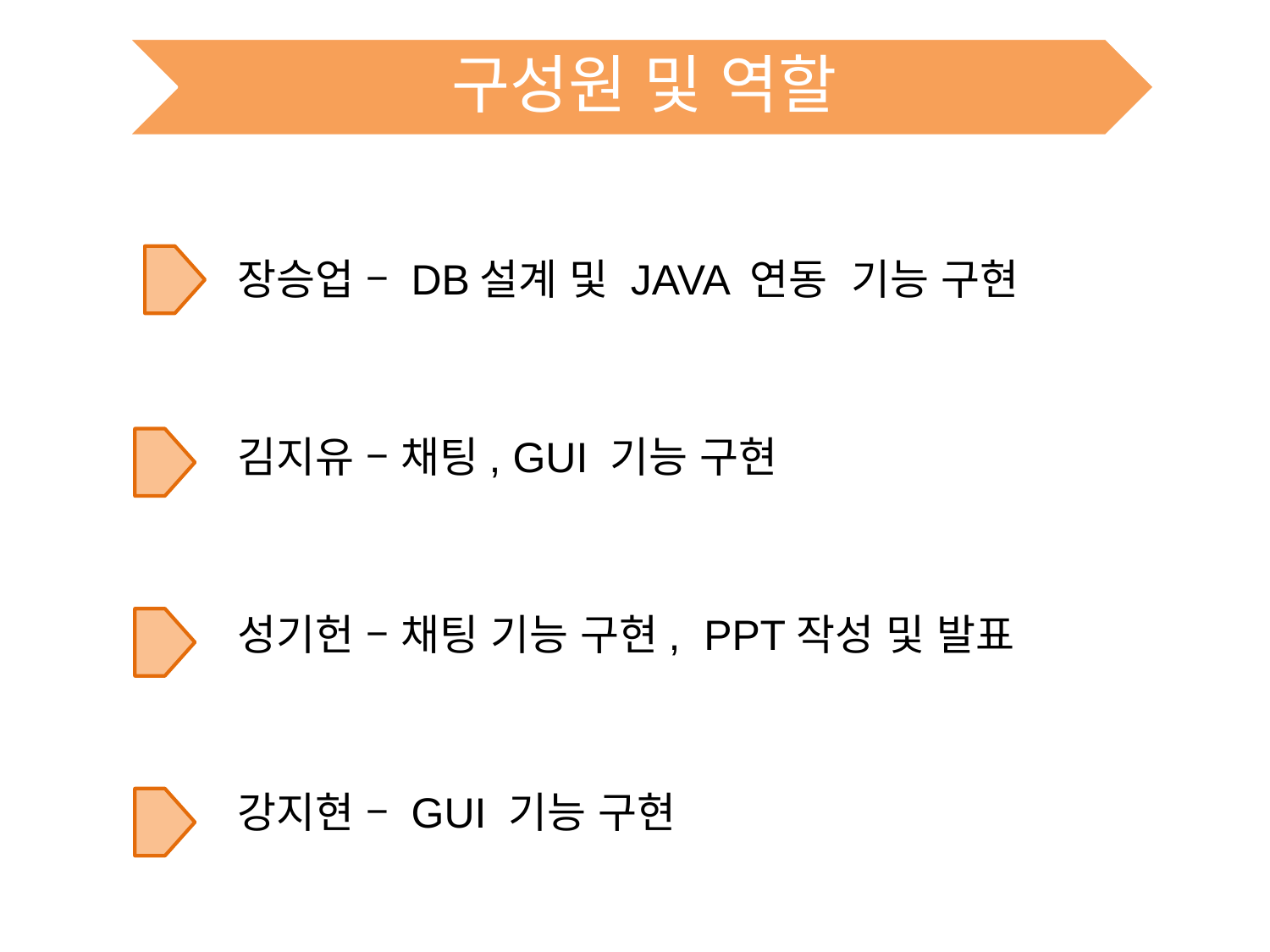

구성원 및 역할

장승업 – DB설계 및 JAVA 연동  기능 구현

김지유 – 채팅, GUI 기능 구현

성기헌 – 채팅 기능 구현,  PPT작성 및 발표

강지현 – GUI 기능 구현